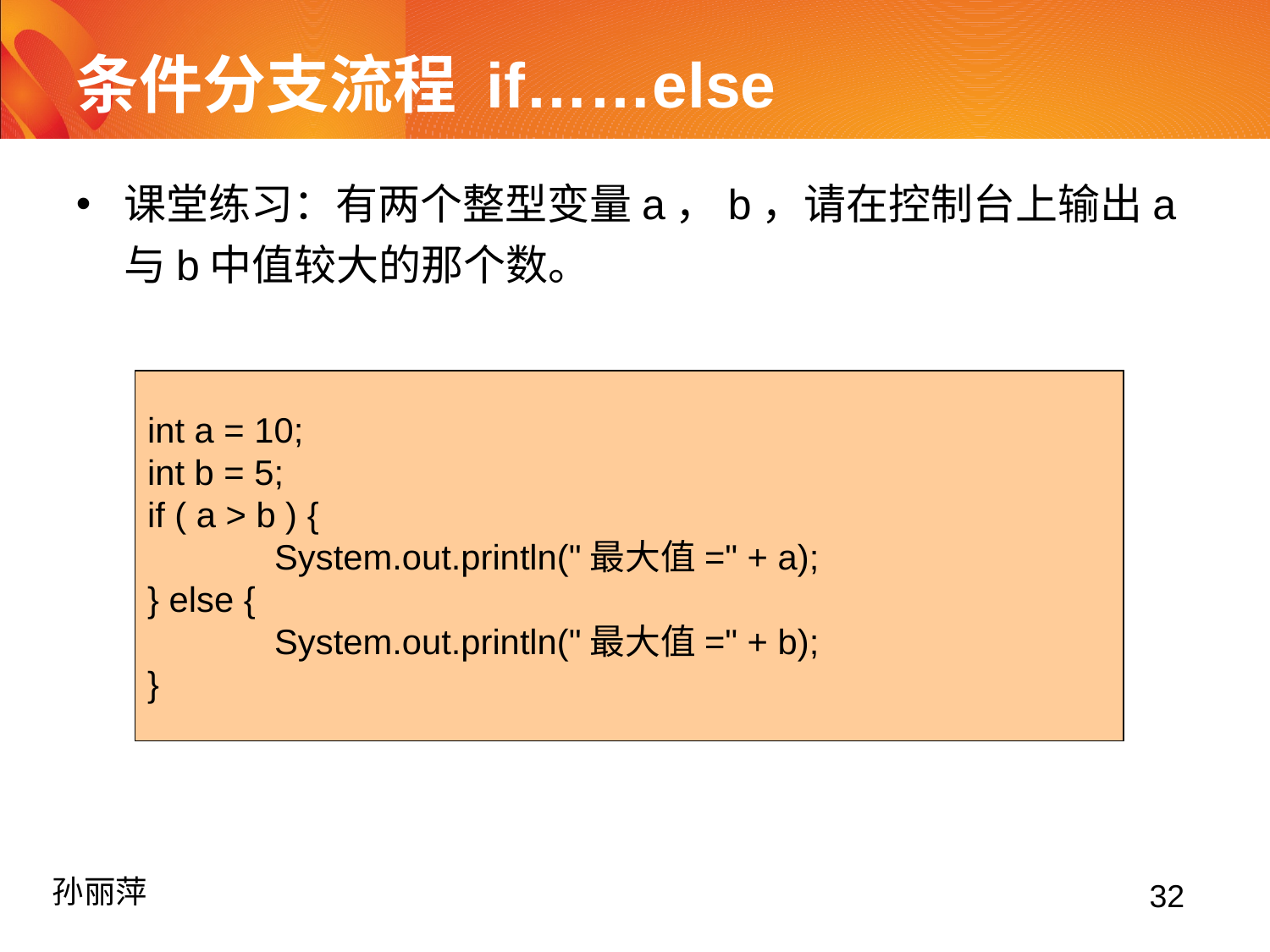

# 条件分支流程 if……else
课堂练习：有两个整型变量a，b，请在控制台上输出a与b中值较大的那个数。

int a = 10;
int b = 5;
if ( a > b ) {
	System.out.println("最大值=" + a);
} else {
	System.out.println("最大值=" + b);
}